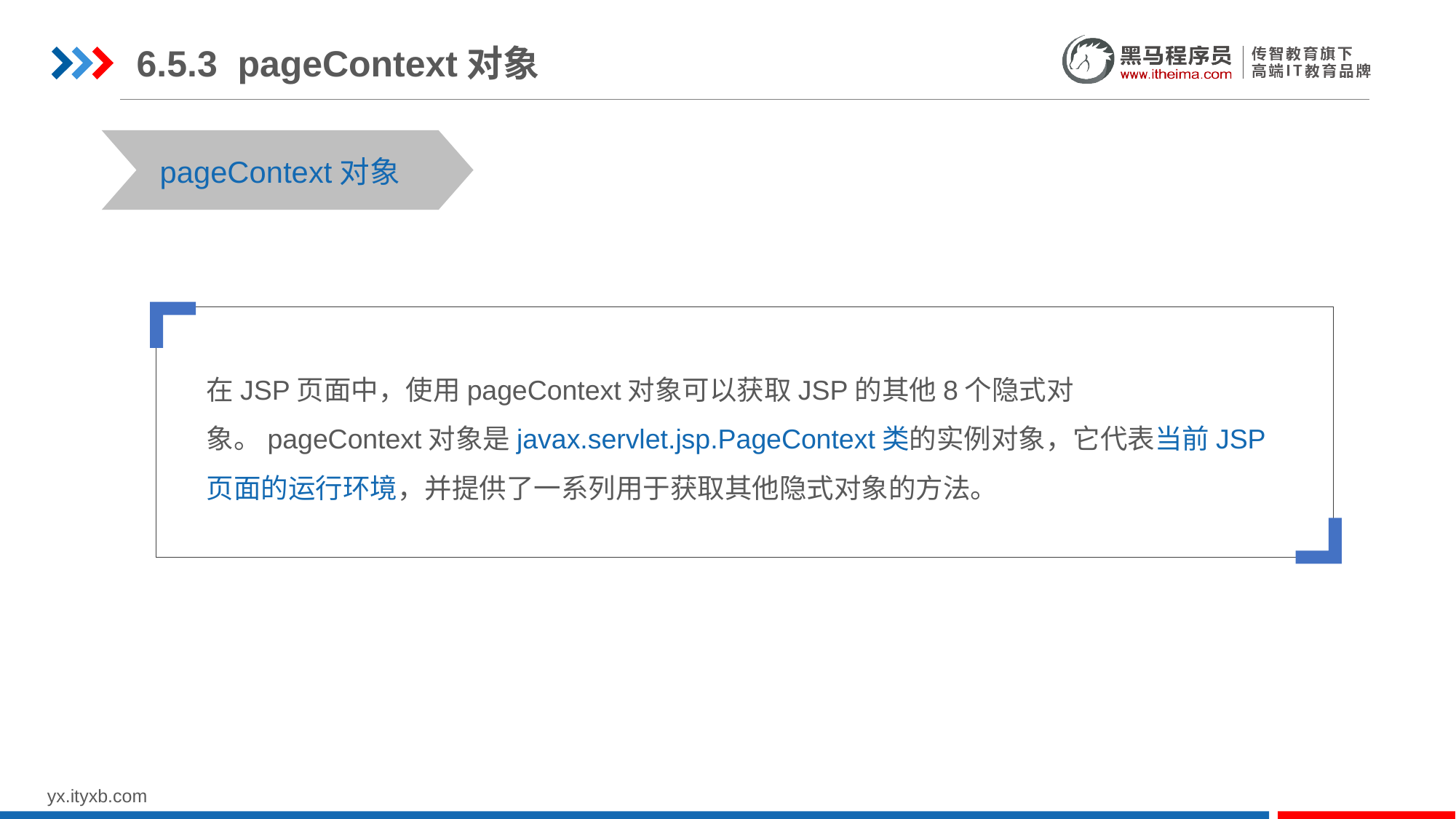

6.5.3  pageContext对象

pageContext对象

在JSP页面中，使用pageContext对象可以获取JSP的其他8个隐式对象。pageContext对象是javax.servlet.jsp.PageContext类的实例对象，它代表当前JSP页面的运行环境，并提供了一系列用于获取其他隐式对象的方法。